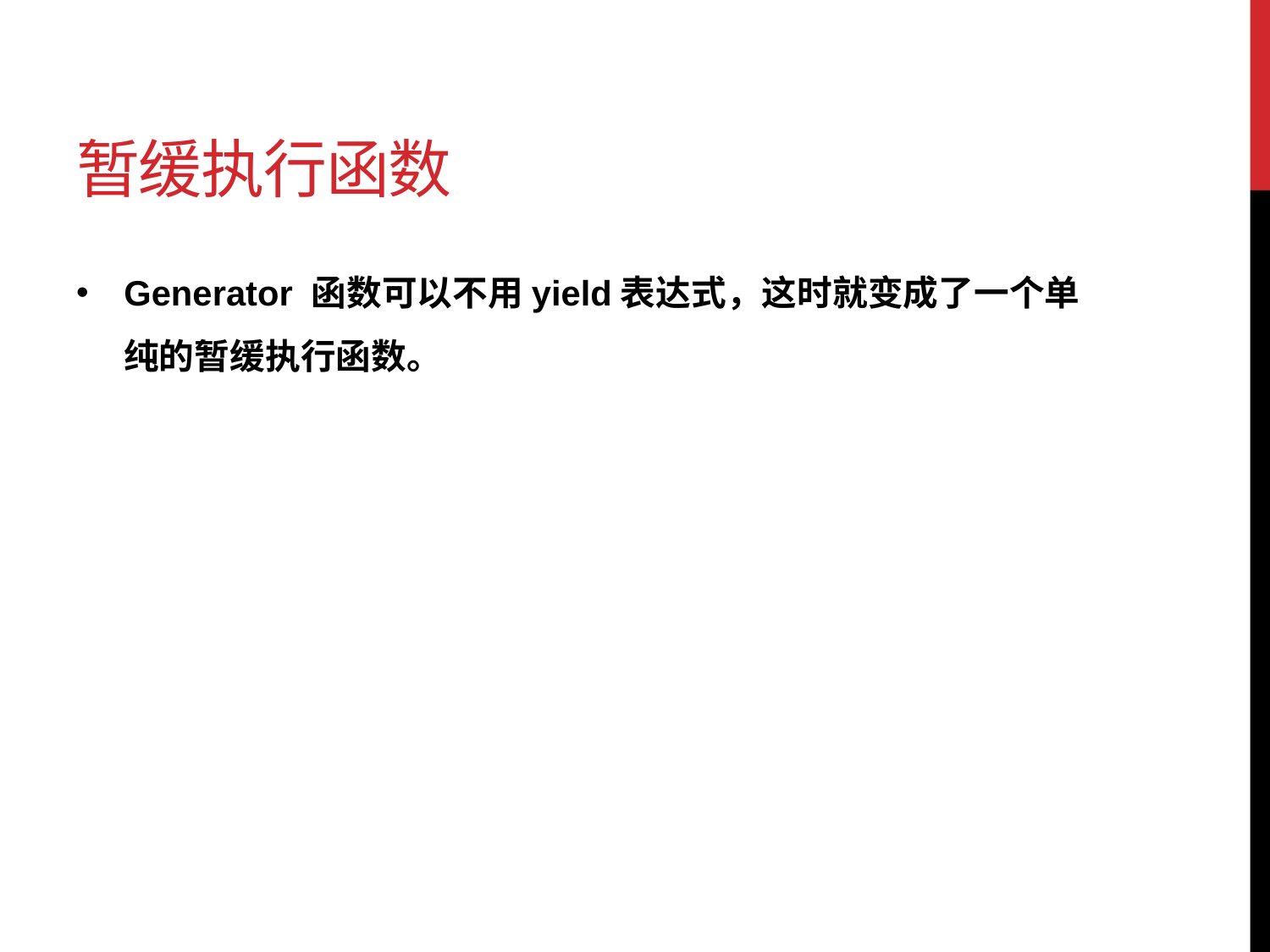

# 暂缓执行函数
Generator 函数可以不用yield表达式，这时就变成了一个单纯的暂缓执行函数。